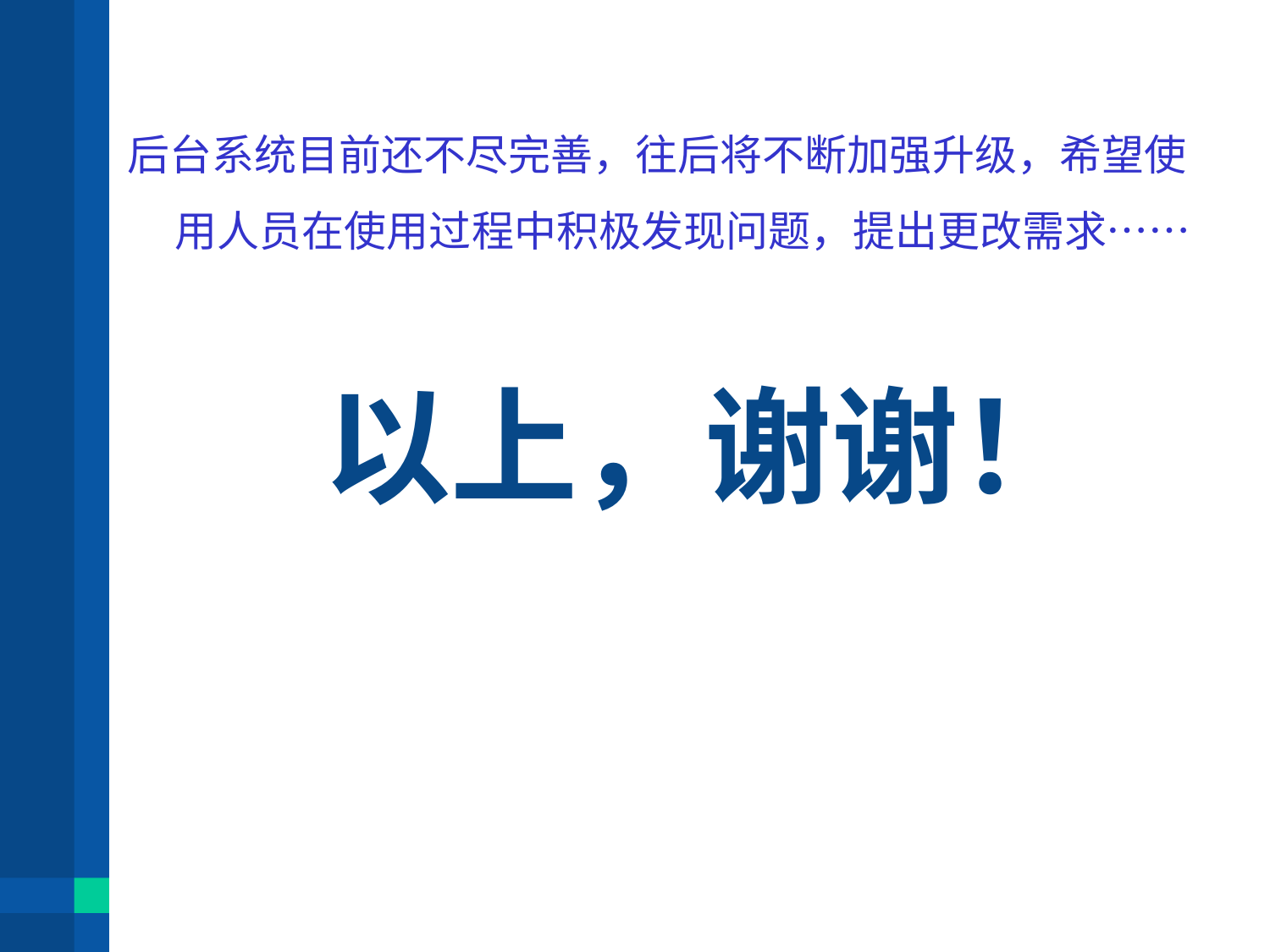

后台系统目前还不尽完善，往后将不断加强升级，希望使用人员在使用过程中积极发现问题，提出更改需求……
# 以上，谢谢！